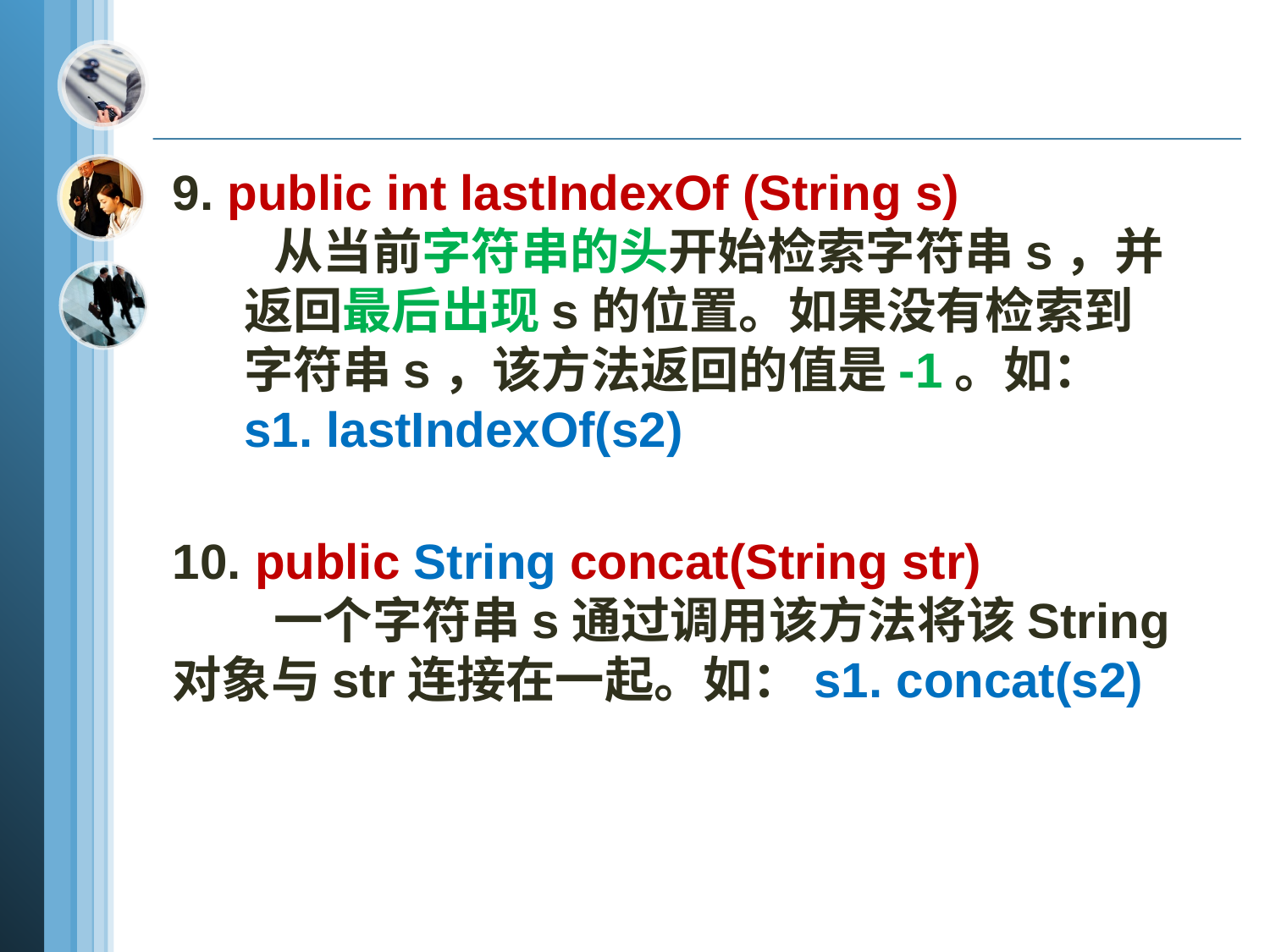

9. public int lastIndexOf (String s)
        从当前字符串的头开始检索字符串s，并返回最后出现s的位置。如果没有检索到字符串s，该方法返回的值是-1。如：s1. lastIndexOf(s2)
10. public String concat(String str)
        一个字符串s通过调用该方法将该String
对象与str连接在一起。如：s1. concat(s2)